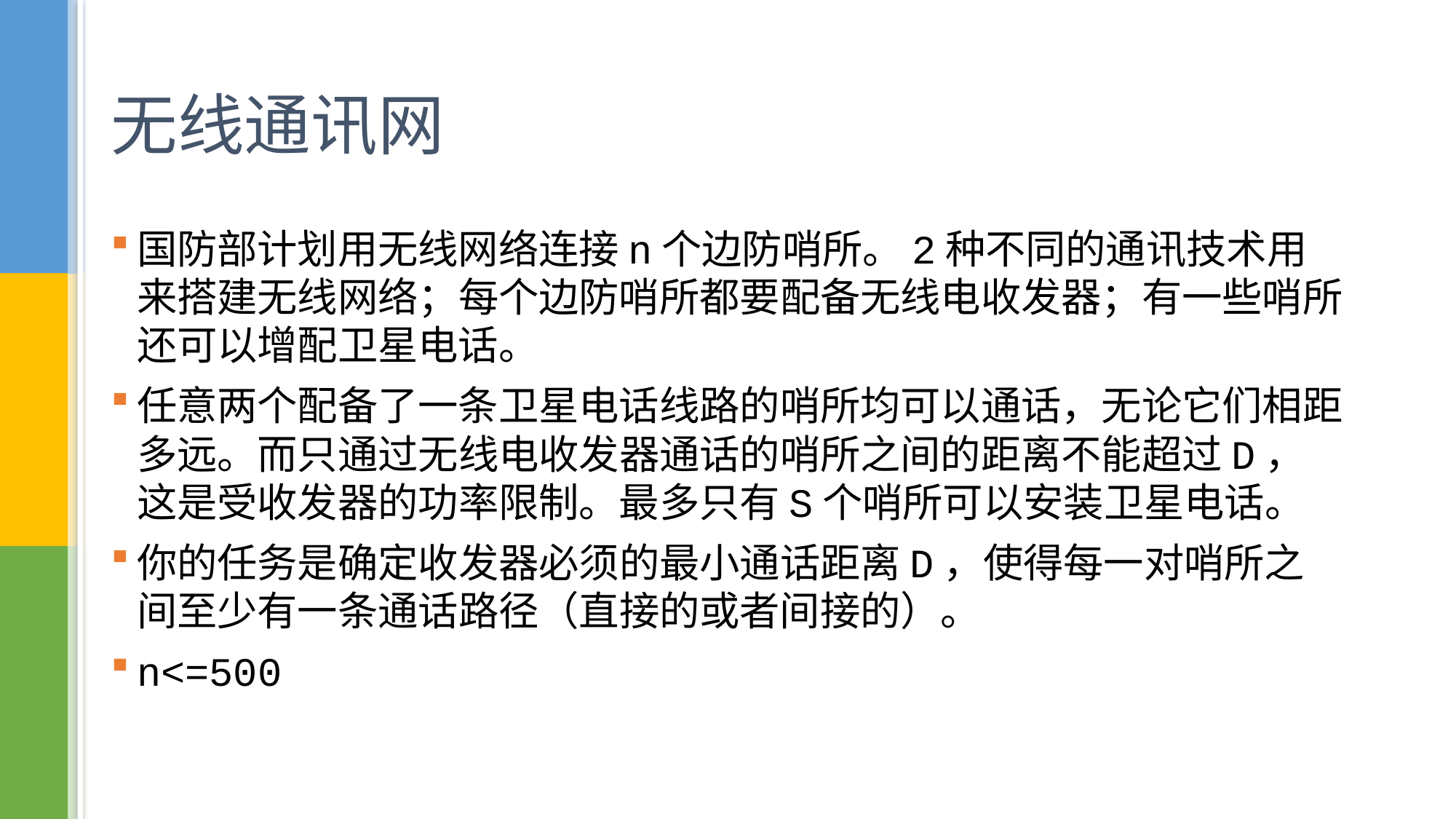

# 无线通讯网
国防部计划用无线网络连接n个边防哨所。2种不同的通讯技术用来搭建无线网络；每个边防哨所都要配备无线电收发器；有一些哨所还可以增配卫星电话。
任意两个配备了一条卫星电话线路的哨所均可以通话，无论它们相距多远。而只通过无线电收发器通话的哨所之间的距离不能超过D，这是受收发器的功率限制。最多只有S个哨所可以安装卫星电话。
你的任务是确定收发器必须的最小通话距离D，使得每一对哨所之间至少有一条通话路径（直接的或者间接的）。
n<=500